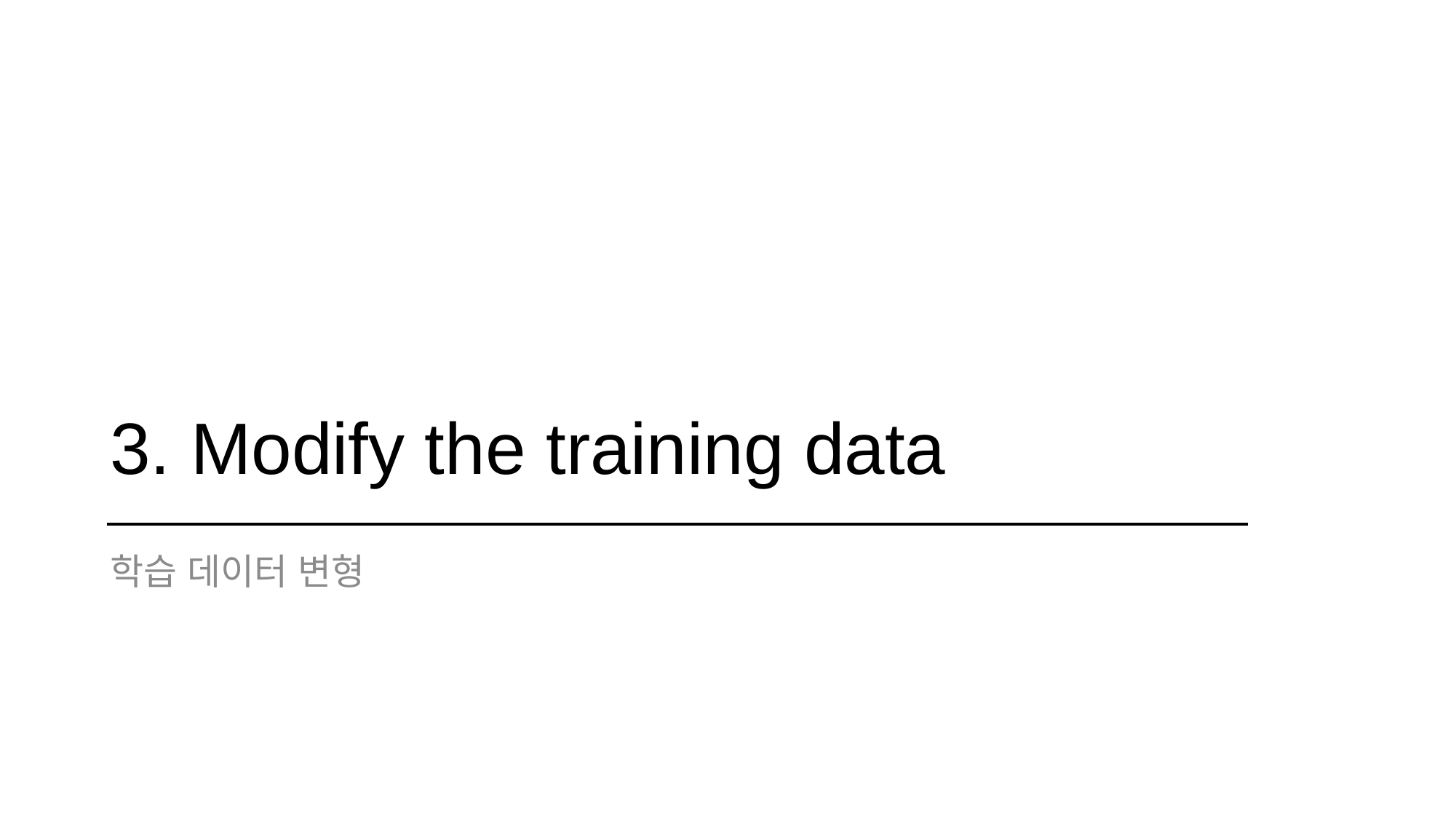

# 3. Modify the training data
학습 데이터 변형